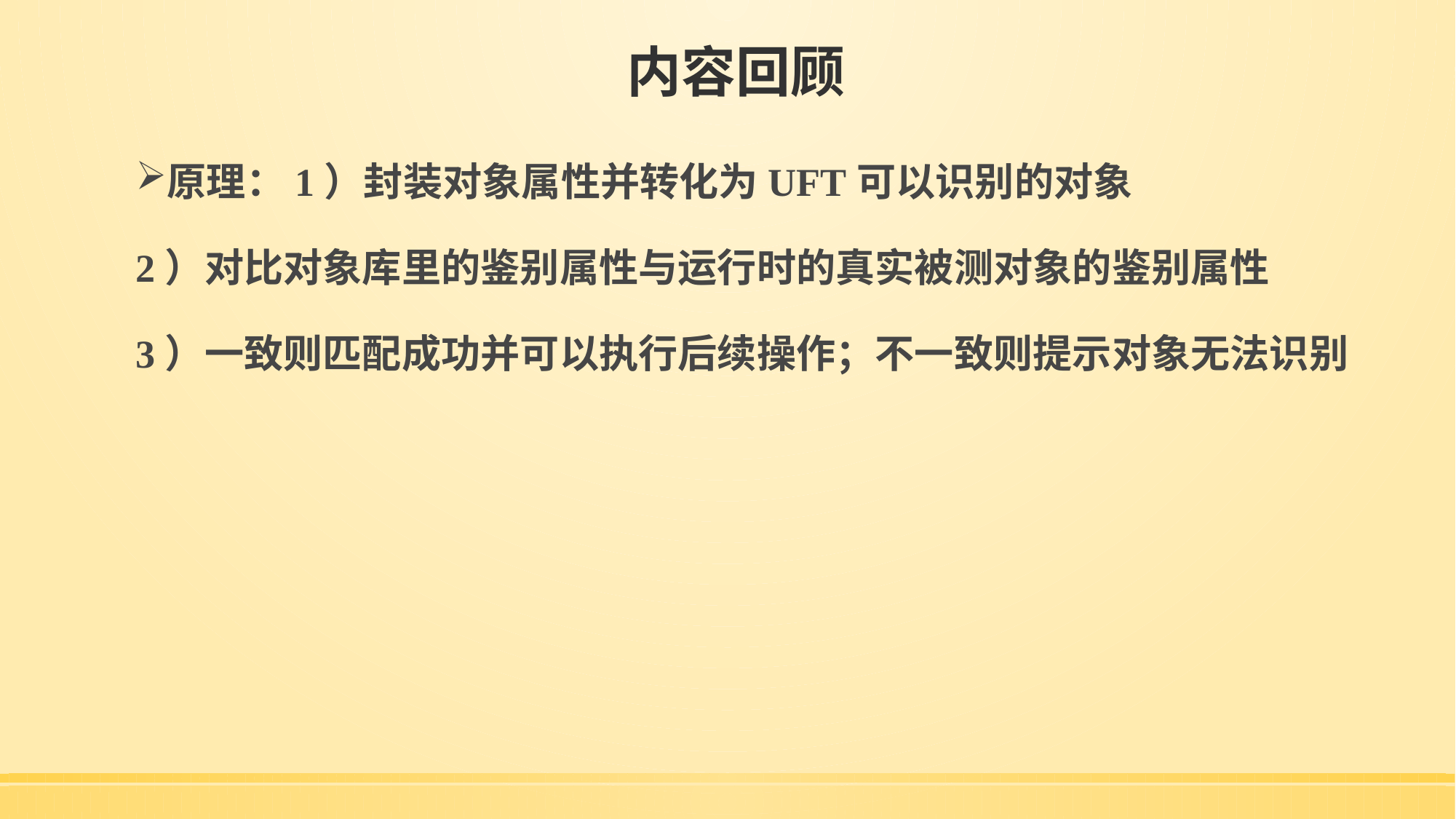

# 内容回顾
原理：1）封装对象属性并转化为UFT可以识别的对象
2）对比对象库里的鉴别属性与运行时的真实被测对象的鉴别属性
3）一致则匹配成功并可以执行后续操作；不一致则提示对象无法识别